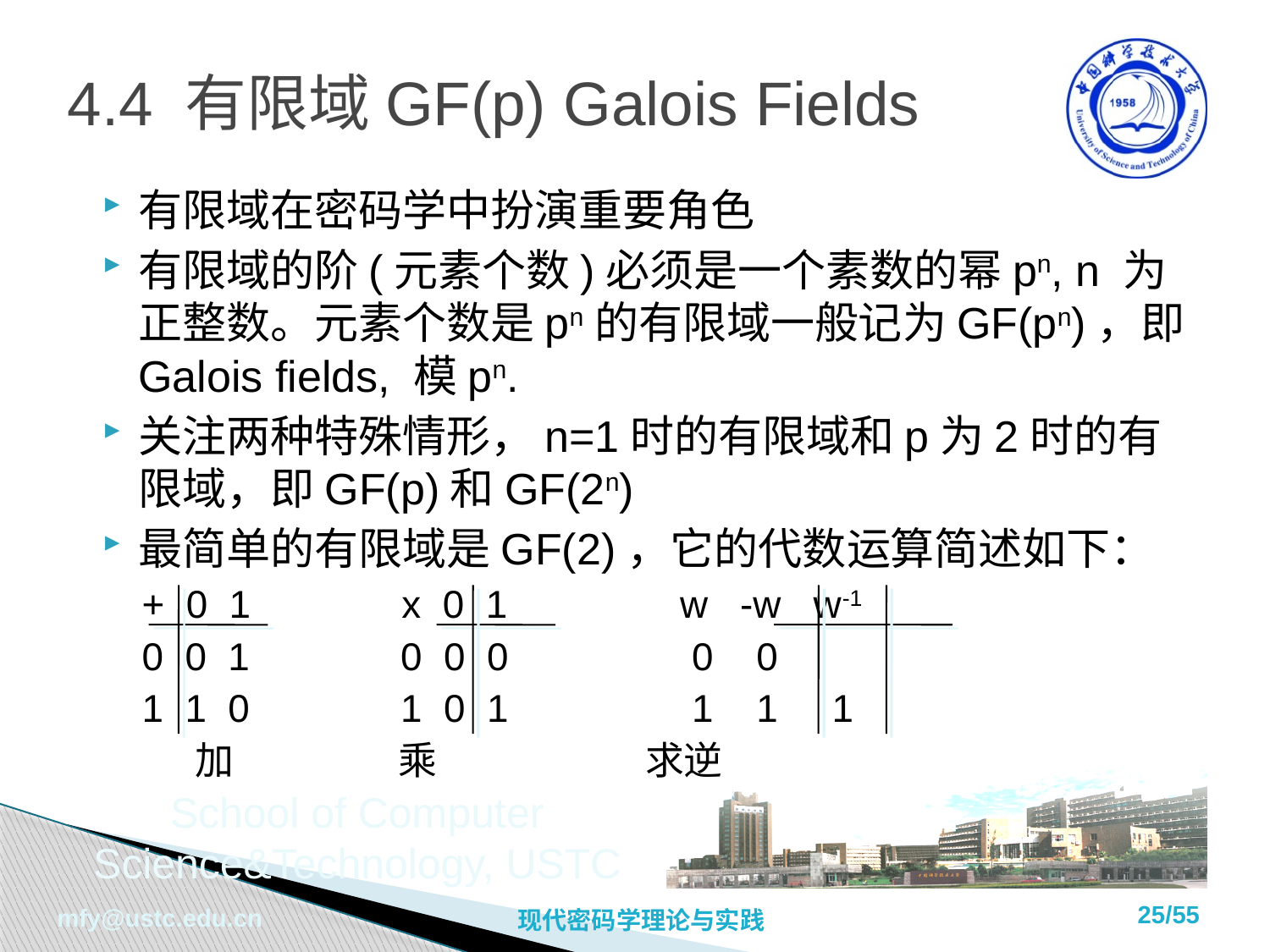

# 4.4 有限域GF(p) Galois Fields
有限域在密码学中扮演重要角色
有限域的阶(元素个数)必须是一个素数的幂pn, n 为正整数。元素个数是pn的有限域一般记为GF(pn)，即Galois fields, 模pn.
关注两种特殊情形，n=1时的有限域和p为2时的有限域，即GF(p)和GF(2n)
最简单的有限域是GF(2)，它的代数运算简述如下：
+  0  1              x  0  1                w   -w   w-1
0  0  1              0  0  0                 0    0
1  1  0              1  0  1                 1    1     1
     加                   乘                        求逆